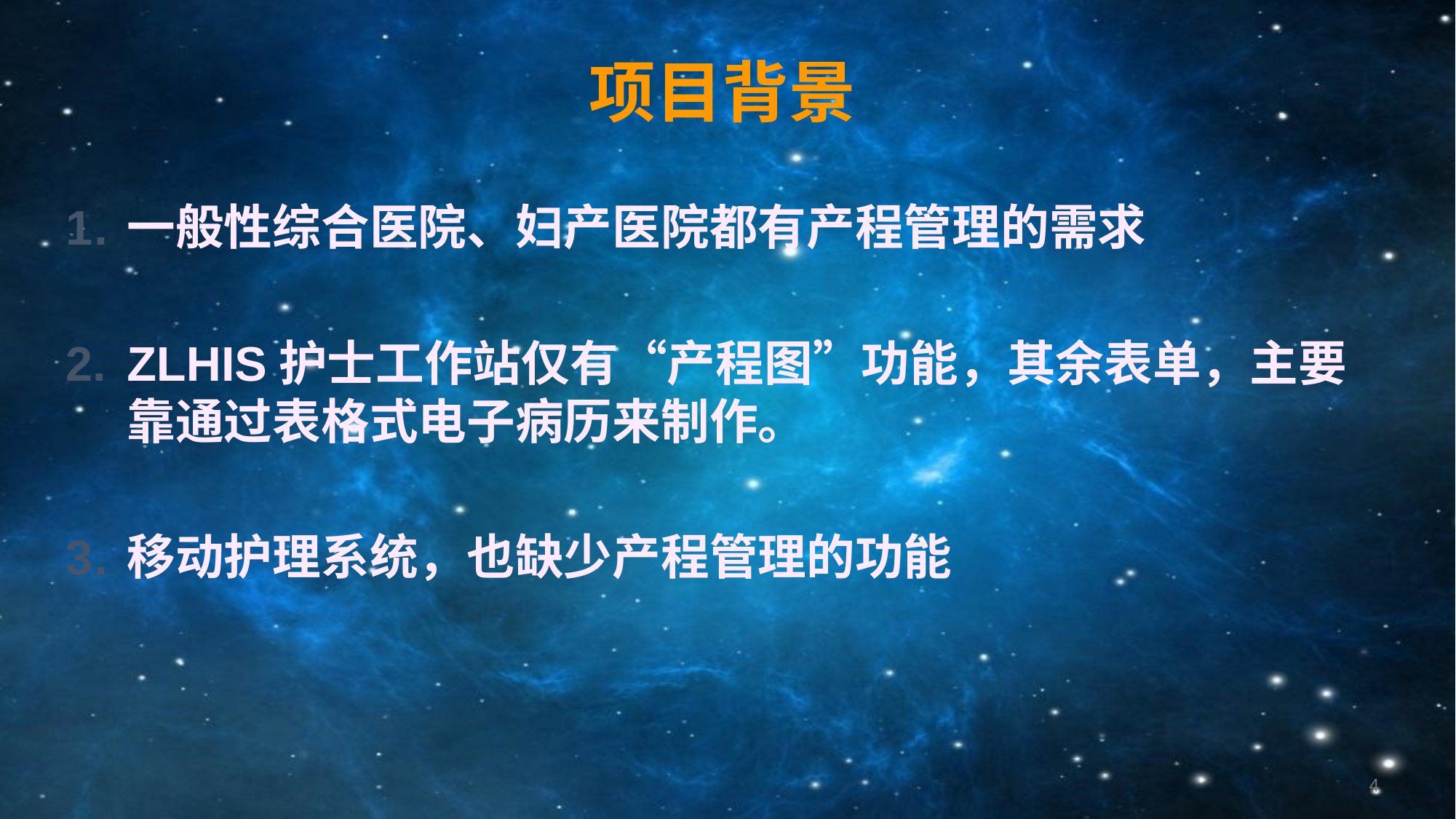

# 项目背景
一般性综合医院、妇产医院都有产程管理的需求

ZLHIS护士工作站仅有“产程图”功能，其余表单，主要靠通过表格式电子病历来制作。

移动护理系统，也缺少产程管理的功能

4